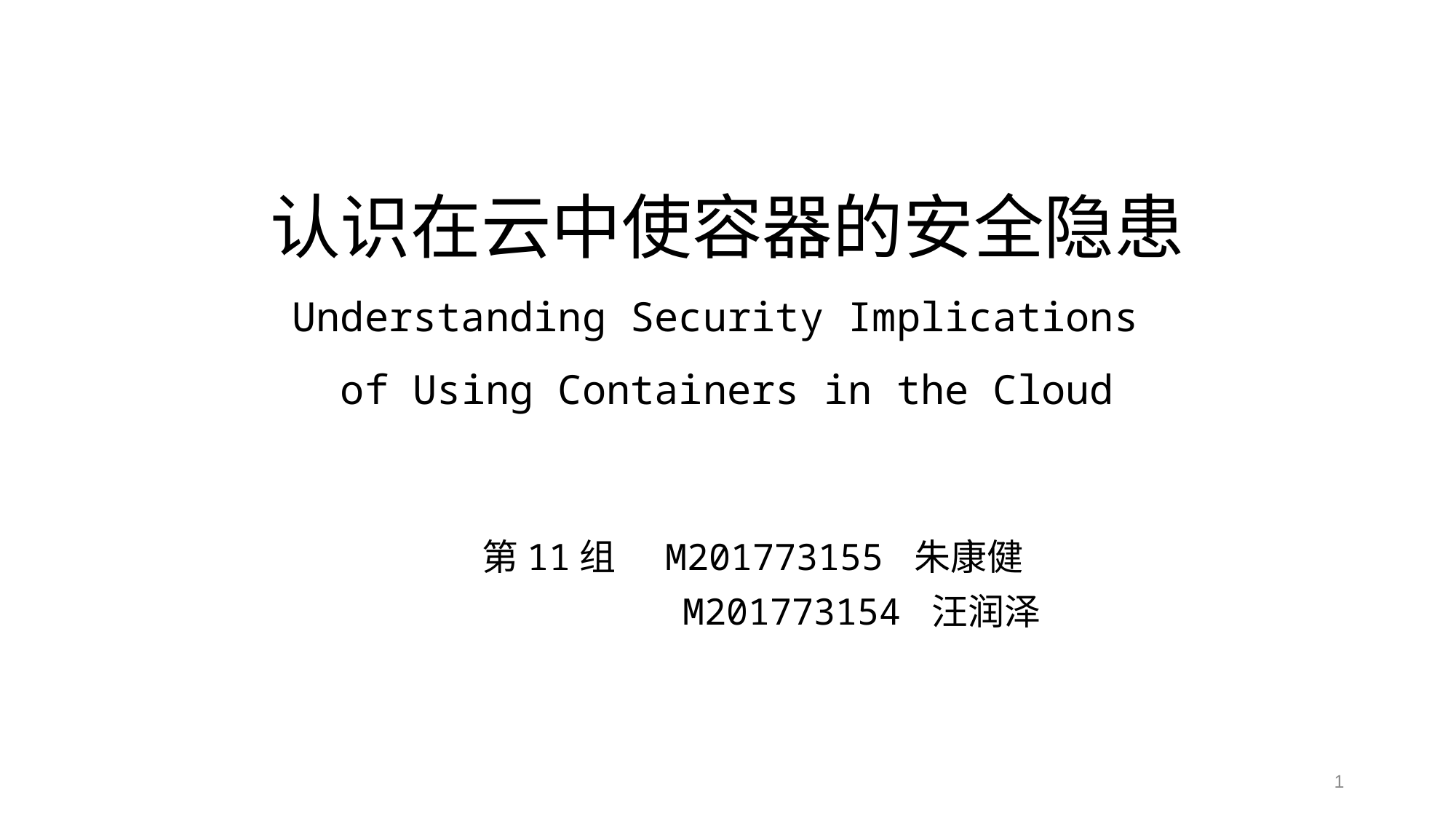

# 认识在云中使容器的安全隐患 Understanding Security Implications of Using Containers in the Cloud
第11组     M201773155 朱康健
	     M201773154 汪润泽
1